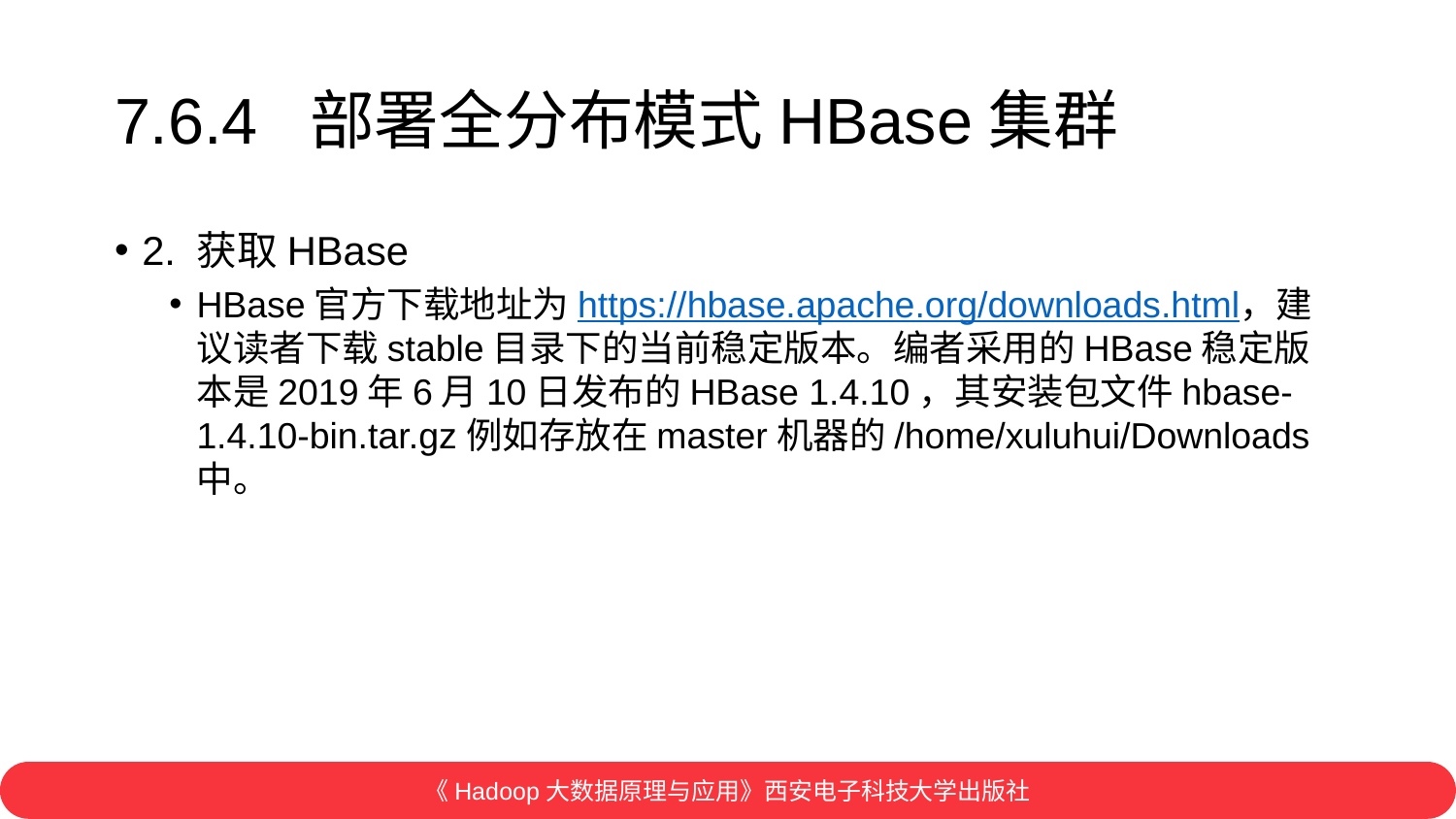

# 7.6.4  部署全分布模式HBase集群
2. 获取HBase
HBase官方下载地址为https://hbase.apache.org/downloads.html，建议读者下载stable目录下的当前稳定版本。编者采用的HBase稳定版本是2019年6月10日发布的HBase 1.4.10，其安装包文件hbase-1.4.10-bin.tar.gz例如存放在master机器的/home/xuluhui/Downloads中。